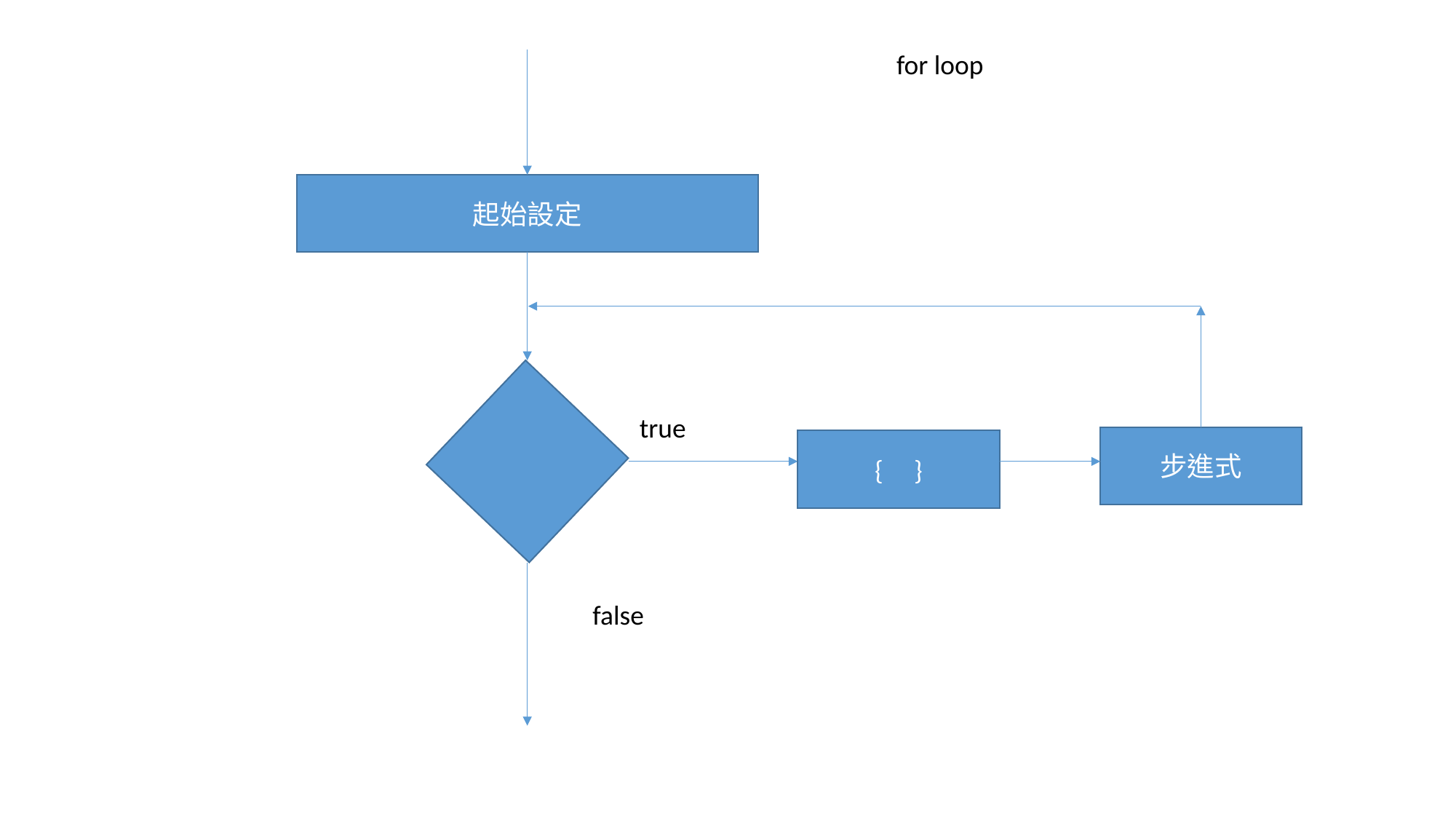

for loop
起始設定

true
步進式
{     }
false